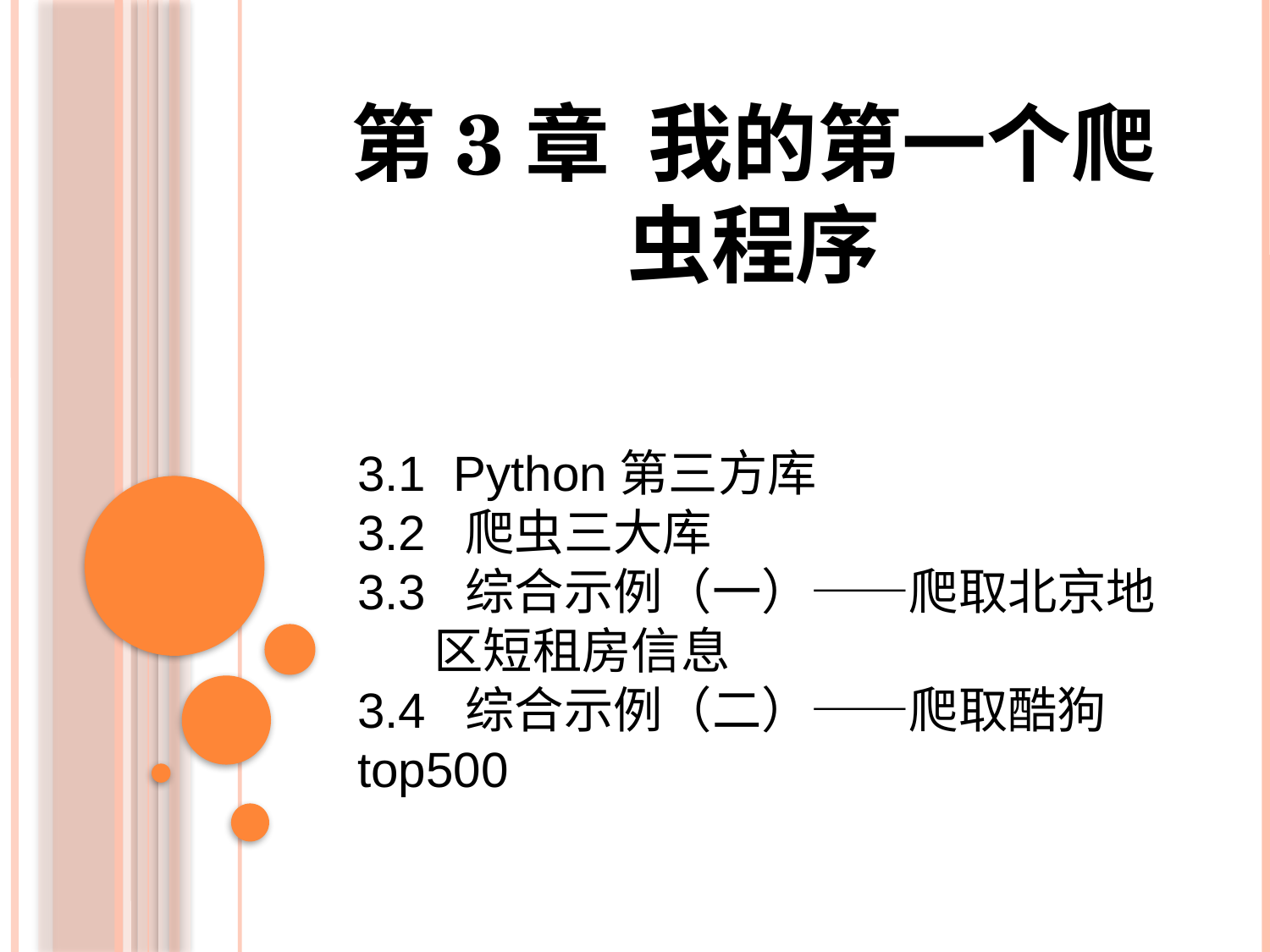

# 第3章  我的第一个爬虫程序
3.1  Python第三方库
3.2  爬虫三大库
3.3  综合示例（一）——爬取北京地          区短租房信息
3.4  综合示例（二）——爬取酷狗   top500